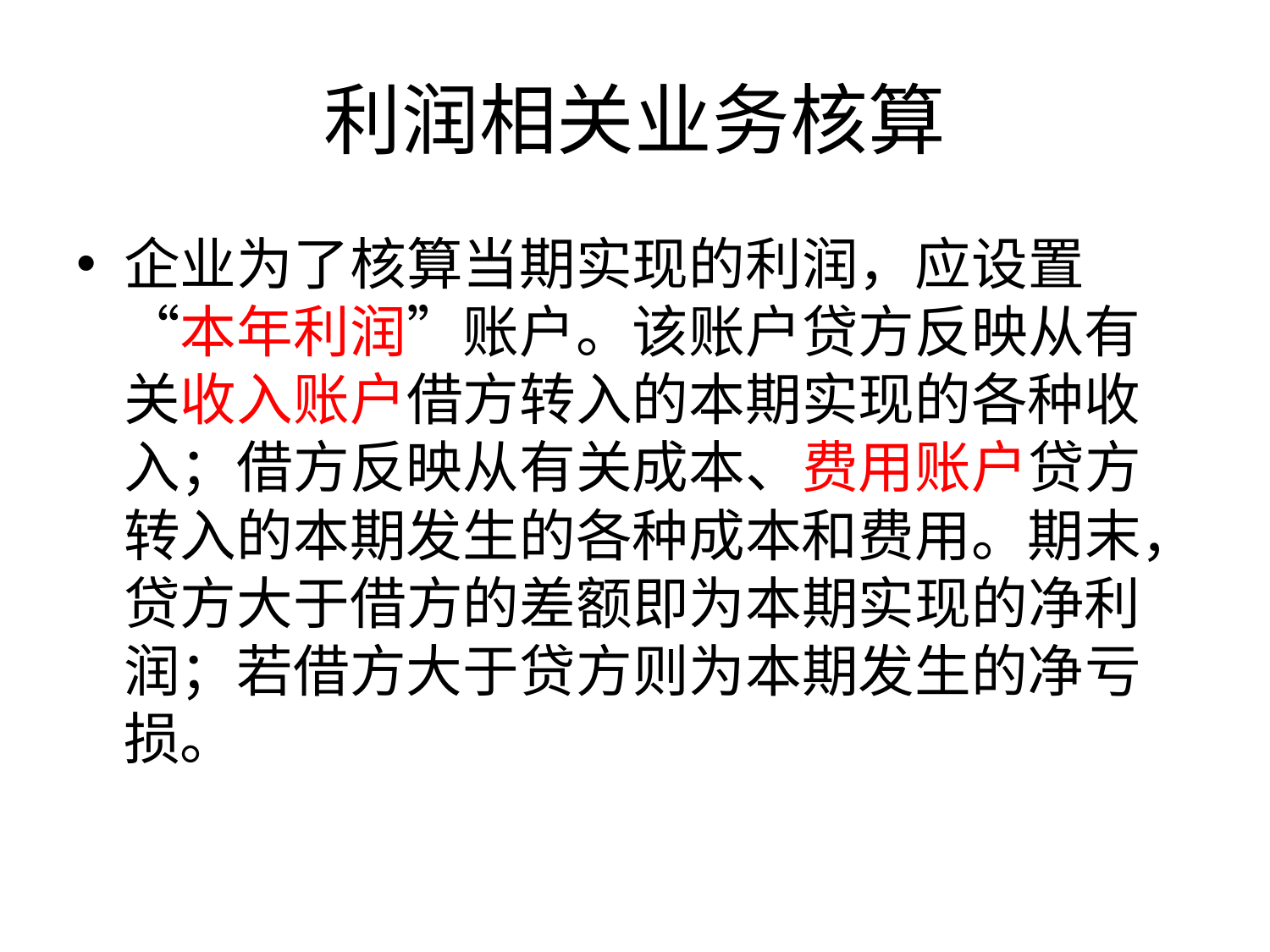

# 利润相关业务核算
企业为了核算当期实现的利润，应设置“本年利润”账户。该账户贷方反映从有关收入账户借方转入的本期实现的各种收入；借方反映从有关成本、费用账户贷方转入的本期发生的各种成本和费用。期末，贷方大于借方的差额即为本期实现的净利润；若借方大于贷方则为本期发生的净亏损。